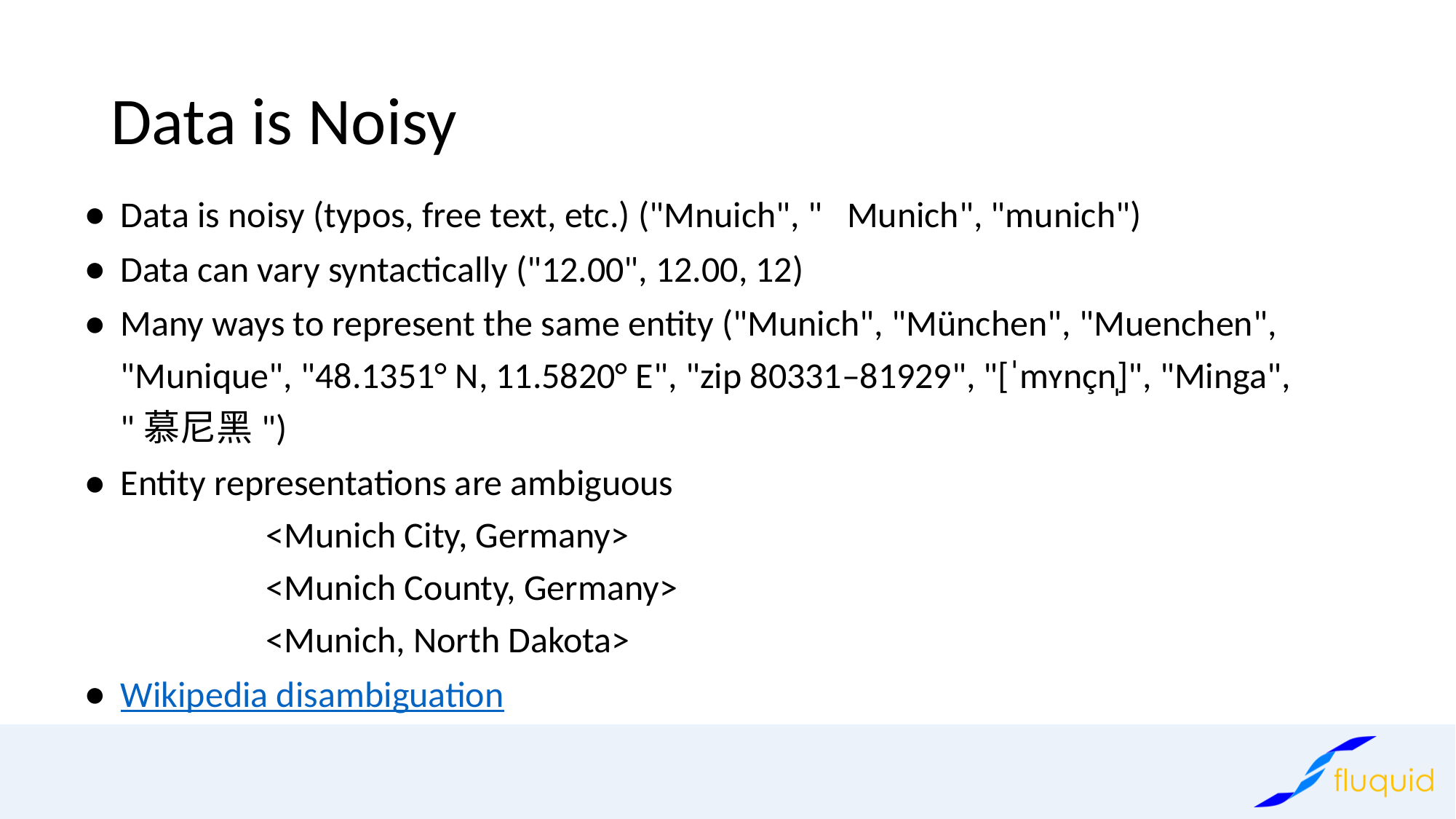

# Data is Noisy
Data is noisy (typos, free text, etc.) ("Mnuich", "   Munich", "munich")
Data can vary syntactically ("12.00", 12.00, 12)
Many ways to represent the same entity ("Munich", "München", "Muenchen", "Munique", "48.1351° N, 11.5820° E", "zip 80331–81929", "[ˈmʏnçn̩]", "Minga", "慕尼黑")
Entity representations are ambiguous
	<Munich City, Germany>
	<Munich County, Germany>
	<Munich, North Dakota>
Wikipedia disambiguation